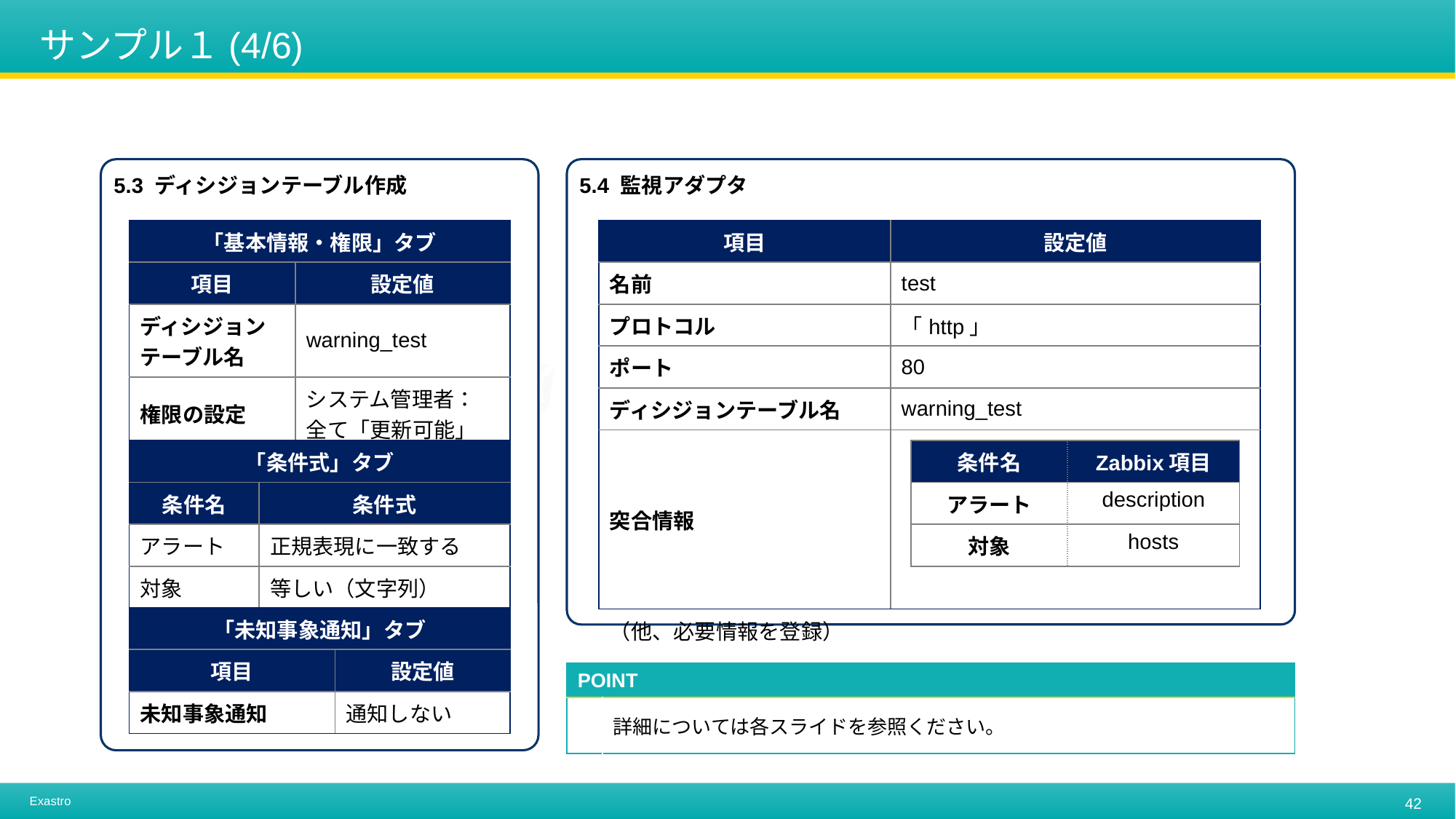

# サンプル１(4/6)
5.4 監視アダプタ
5.3 ディシジョンテーブル作成
| 「基本情報・権限」タブ |  |
| --- | --- |
| 項目 | 設定値 |
| ディシジョン テーブル名 | warning\_test |
| 権限の設定 | システム管理者： 全て「更新可能」 |
| 項目 | 設定値 |
| --- | --- |
| 名前 | test |
| プロトコル | 「http」 |
| ポート | 80 |
| ディシジョンテーブル名 | warning\_test |
| 突合情報 |  |
| （他、必要情報を登録） |  |
| 「条件式」タブ |  |
| --- | --- |
| 条件名 | 条件式 |
| アラート | 正規表現に一致する |
| 対象 | 等しい（文字列） |
| 条件名 | Zabbix項目 |
| --- | --- |
| アラート | description |
| 対象 | hosts |
| 「未知事象通知」タブ |  |
| --- | --- |
| 項目 | 設定値 |
| 未知事象通知 | 通知しない |
| POINT |  |
| --- | --- |
|  | 詳細については各スライドを参照ください。 |